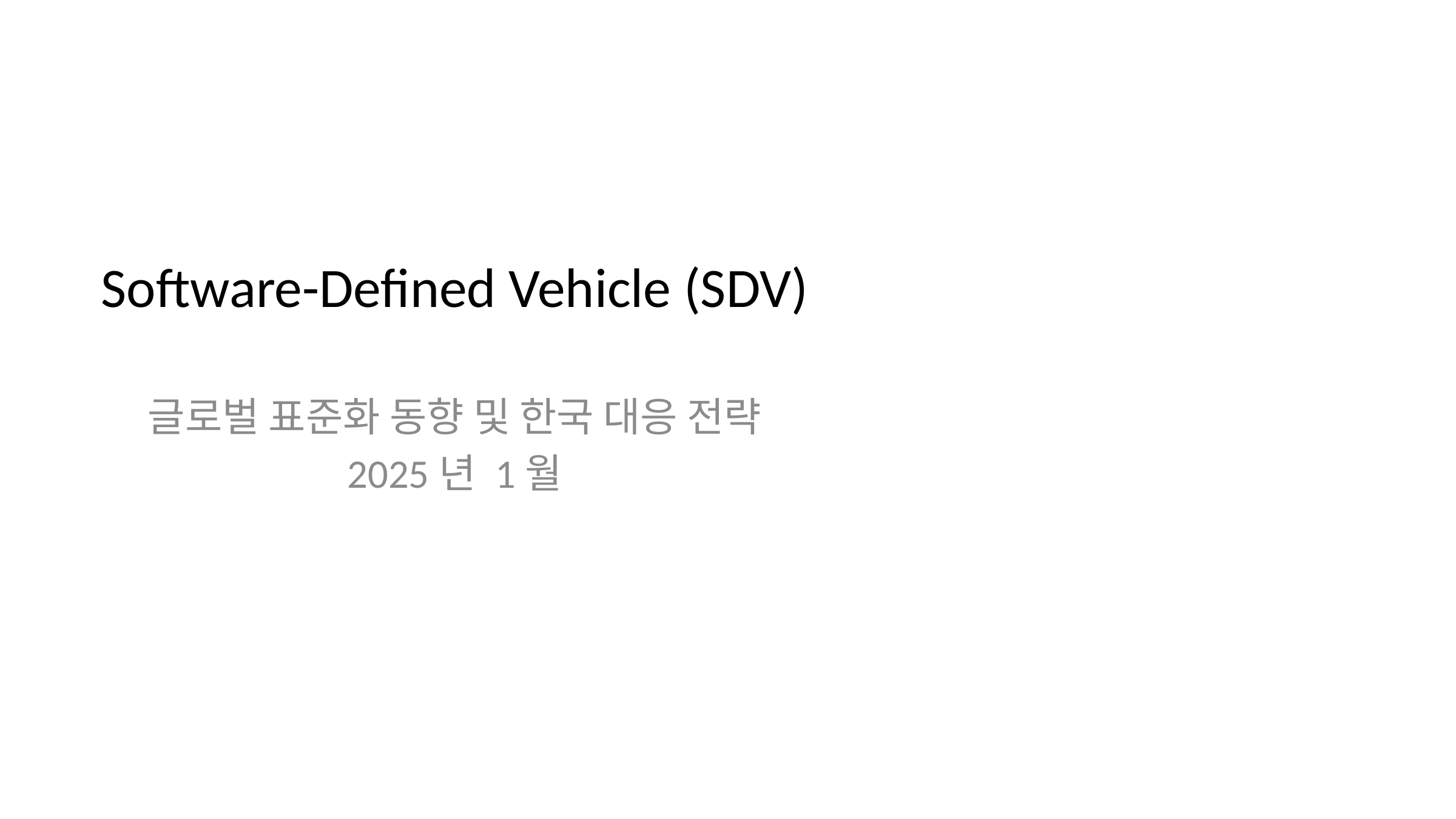

# Software-Defined Vehicle (SDV)
글로벌 표준화 동향 및 한국 대응 전략
2025년 1월